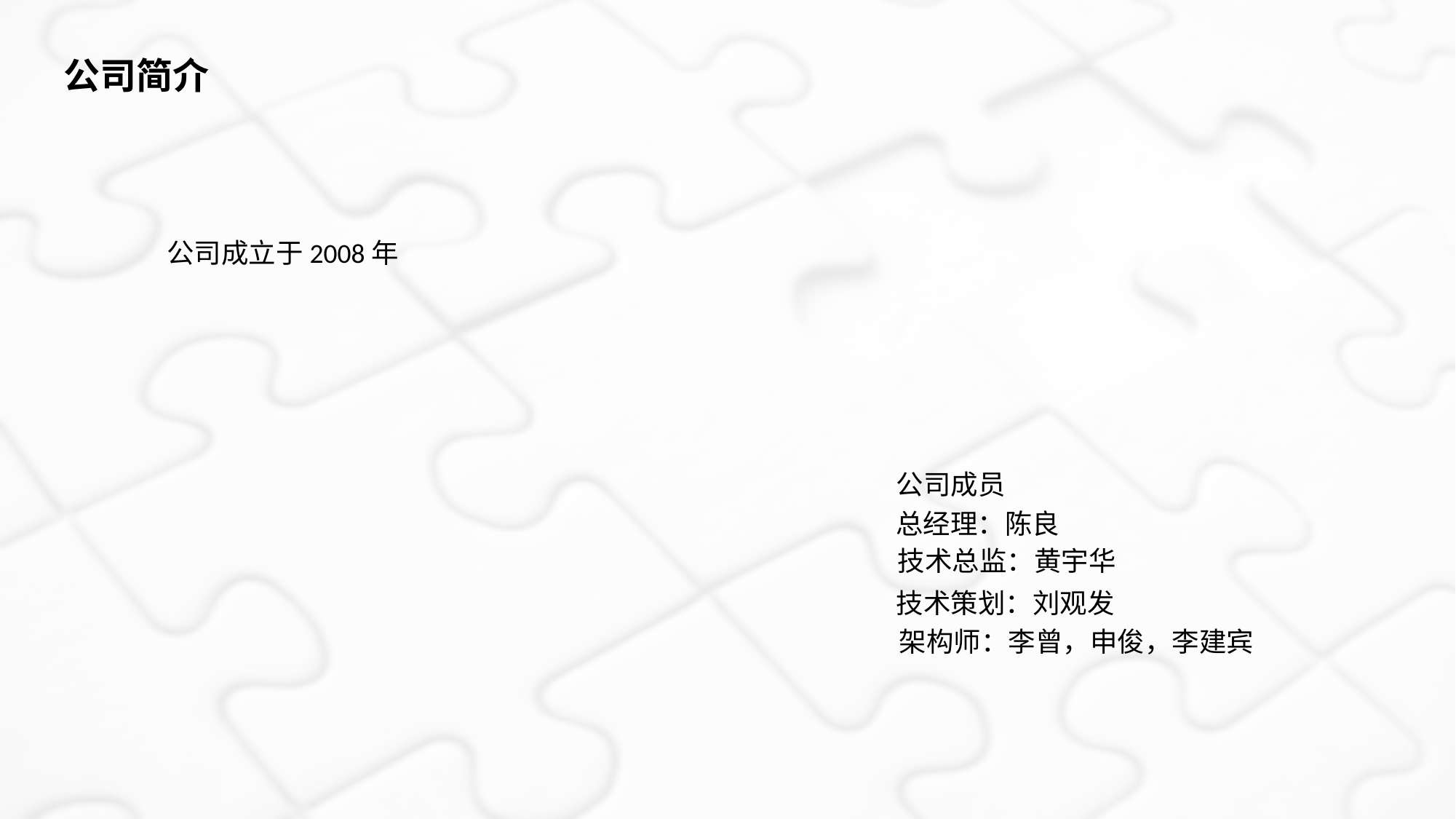

公司简介
公司成立于2008年
公司成员
总经理：陈良
技术总监：黄宇华
技术策划：刘观发
架构师：李曾，申俊，李建宾